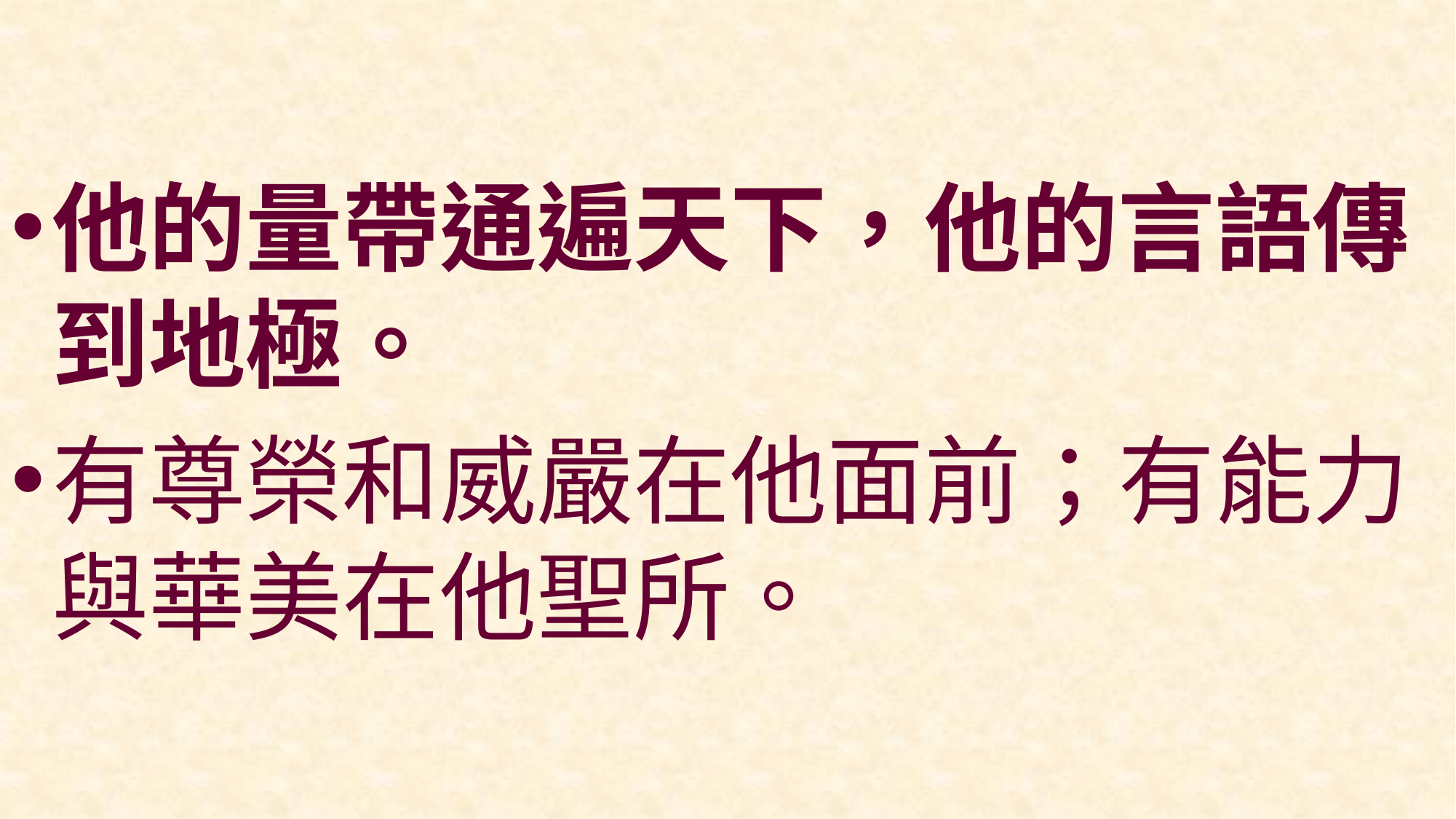

他的量帶通遍天下，他的言語傳到地極。
有尊榮和威嚴在他面前；有能力與華美在他聖所。